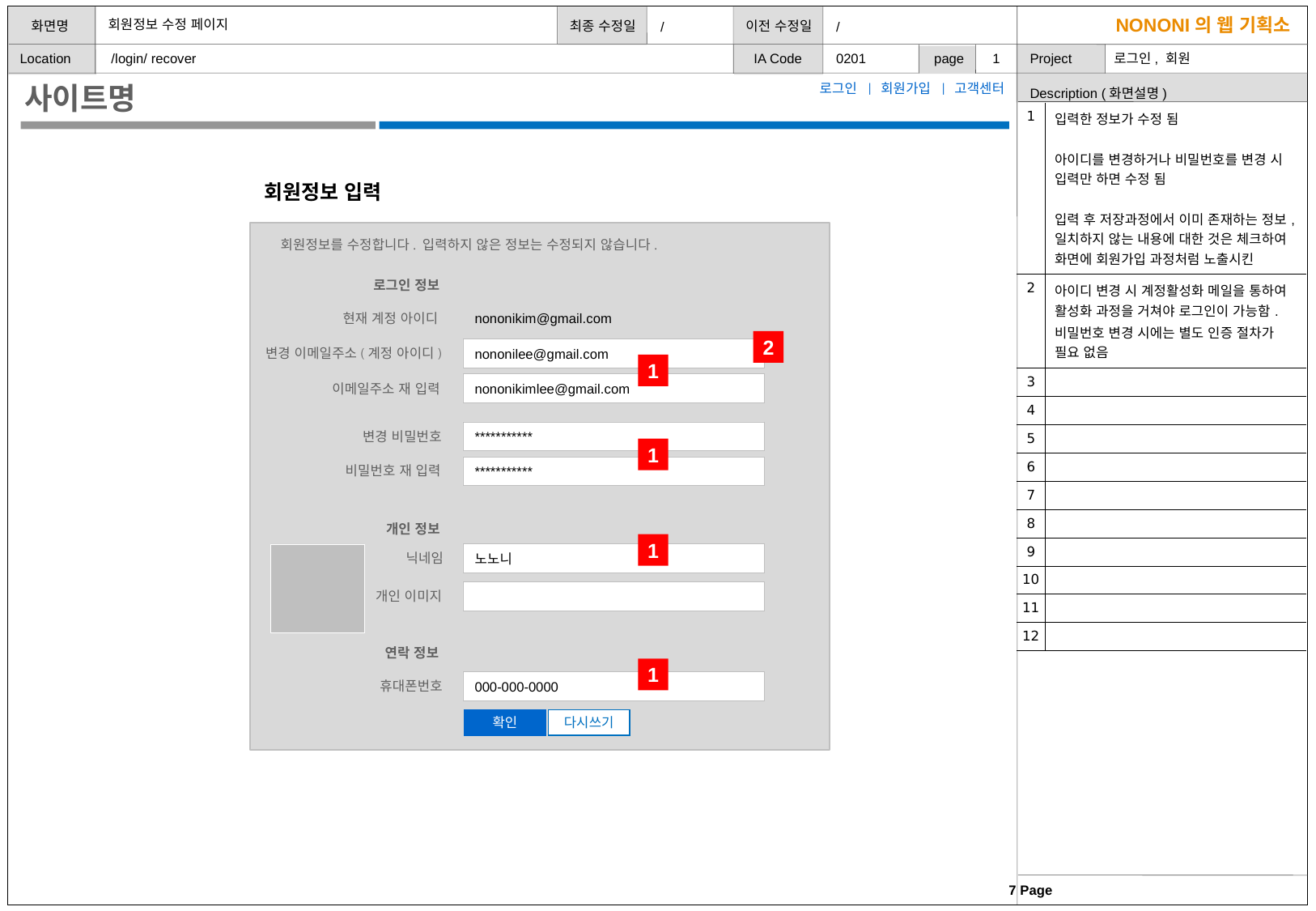

회원정보 수정 페이지
/
/
/login/ recover
0201
1
사이트명
로그인  |  회원가입  |  고객센터
| 1 | 입력한 정보가 수정 됨 아이디를 변경하거나 비밀번호를 변경 시 입력만 하면 수정 됨 입력 후 저장과정에서 이미 존재하는 정보, 일치하지 않는 내용에 대한 것은 체크하여 화면에 회원가입 과정처럼 노출시킨 |
| --- | --- |
| 2 | 아이디 변경 시 계정활성화 메일을 통하여 활성화 과정을 거쳐야 로그인이 가능함. 비밀번호 변경 시에는 별도 인증 절차가 필요 없음 |
| 3 |  |
| 4 |  |
| 5 |  |
| 6 |  |
| 7 |  |
| 8 |  |
| 9 |  |
| 10 |  |
| 11 |  |
| 12 |  |

회원정보 입력

회원정보를 수정합니다. 입력하지 않은 정보는 수정되지 않습니다.
로그인 정보
nononikim@gmail.com
현재 계정 아이디
2
nononilee@gmail.com
변경 이메일주소(계정 아이디)
1
nononikimlee@gmail.com
이메일주소 재 입력
***********
변경 비밀번호
1
***********
비밀번호 재 입력
개인 정보
1
노노니
닉네임

개인 이미지
연락 정보
1
000-000-0000
휴대폰번호
확인
다시쓰기